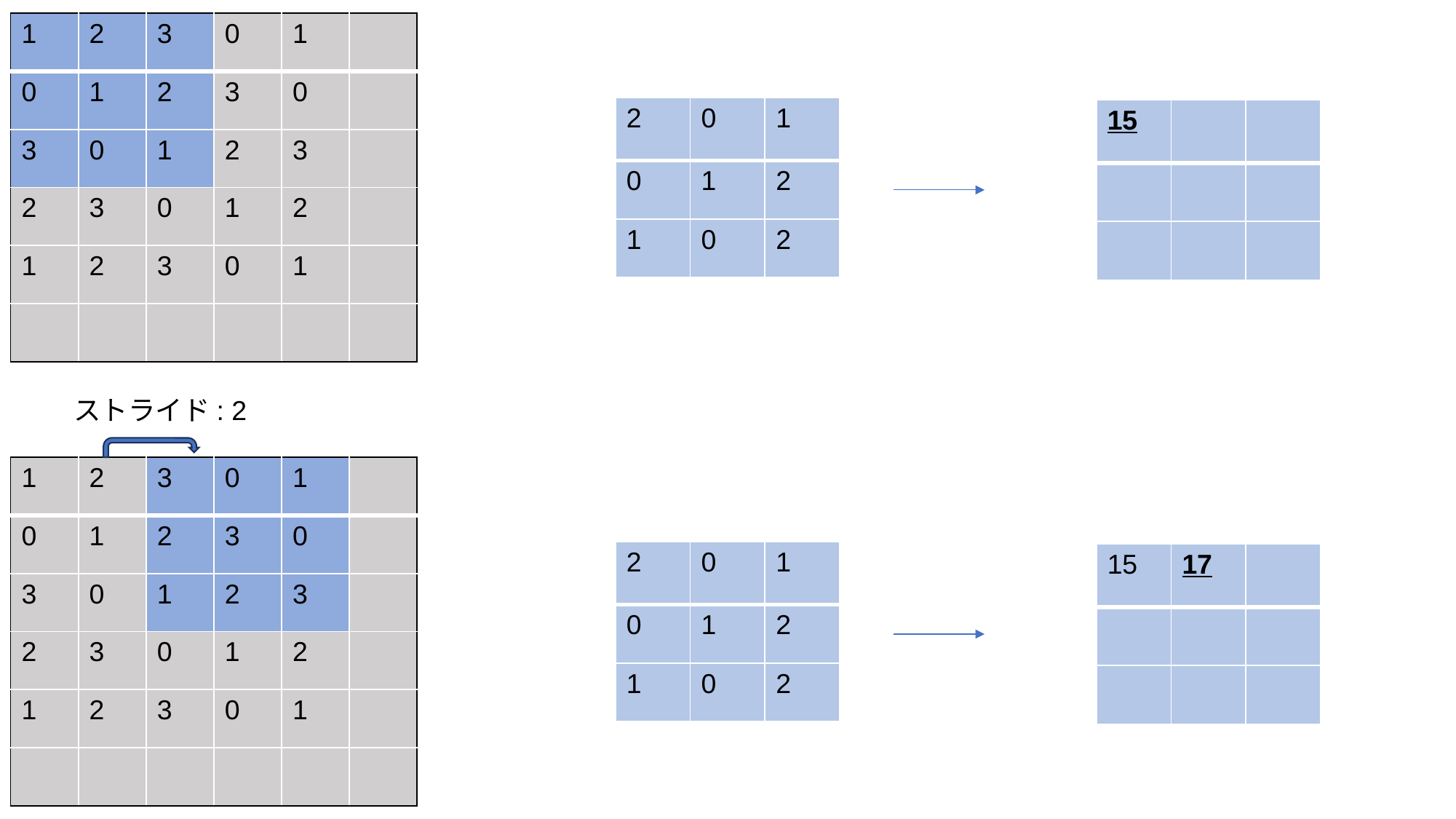

| 1 | 2 | 3 | 0 | 1 |  |
| --- | --- | --- | --- | --- | --- |
| 0 | 1 | 2 | 3 | 0 |  |
| 3 | 0 | 1 | 2 | 3 |  |
| 2 | 3 | 0 | 1 | 2 |  |
| 1 | 2 | 3 | 0 | 1 |  |
|  |  |  |  |  |  |
| 2 | 0 | 1 |
| --- | --- | --- |
| 0 | 1 | 2 |
| 1 | 0 | 2 |
| 15 |  |  |
| --- | --- | --- |
|  |  |  |
|  |  |  |
ストライド: 2

| 1 | 2 | 3 | 0 | 1 |  |
| --- | --- | --- | --- | --- | --- |
| 0 | 1 | 2 | 3 | 0 |  |
| 3 | 0 | 1 | 2 | 3 |  |
| 2 | 3 | 0 | 1 | 2 |  |
| 1 | 2 | 3 | 0 | 1 |  |
|  |  |  |  |  |  |
| 2 | 0 | 1 |
| --- | --- | --- |
| 0 | 1 | 2 |
| 1 | 0 | 2 |
| 15 | 17 |  |
| --- | --- | --- |
|  |  |  |
|  |  |  |